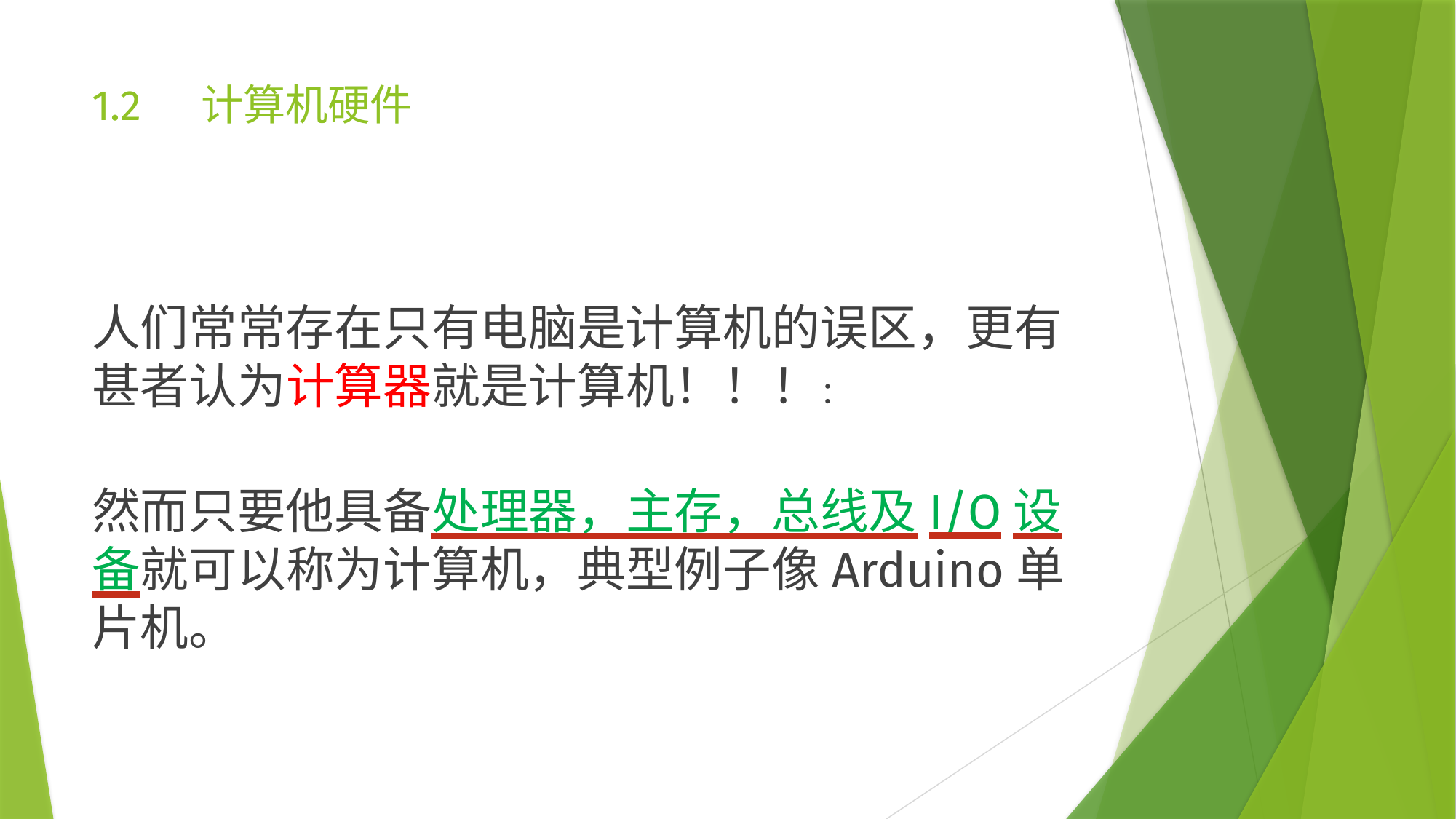

# 1.2	计算机硬件

人们常常存在只有电脑是计算机的误区，更有甚者认为计算器就是计算机！！！：

然而只要他具备处理器，主存，总线及I/O设备就可以称为计算机，典型例子像Arduino单片机。